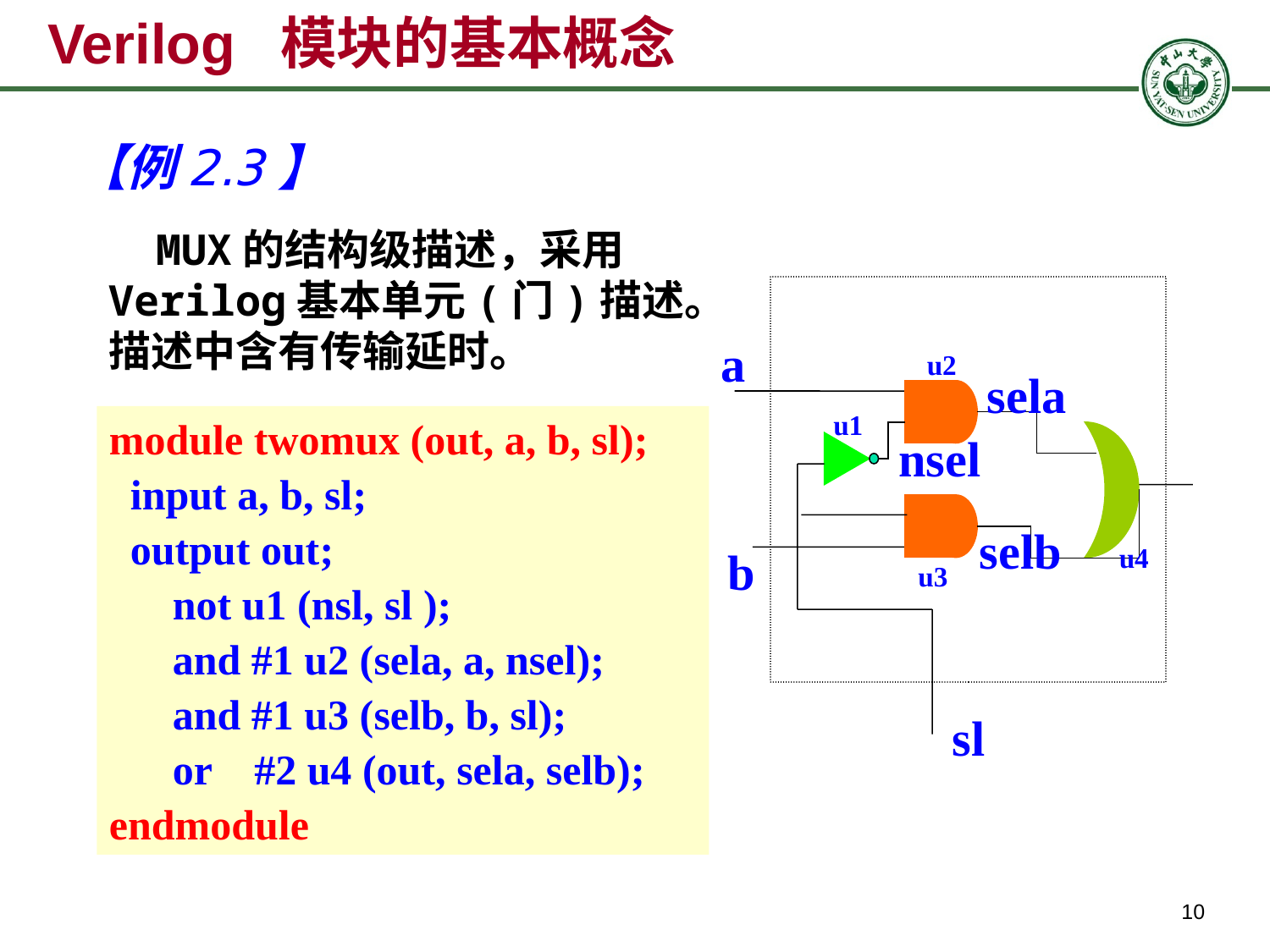

# Verilog  模块的基本概念
【例2.3】
    MUX的结构级描述，采用Verilog基本单元(门)描述。描述中含有传输延时。

sela
a

nsel

selb

b

sl
u2
u1
module twomux (out, a, b, sl);
  input a, b, sl;
  output out;
      not u1 (nsl, sl );
      and #1 u2 (sela, a, nsel);
      and #1 u3 (selb, b, sl);
      or    #2 u4 (out, sela, selb);
endmodule
u4
u3